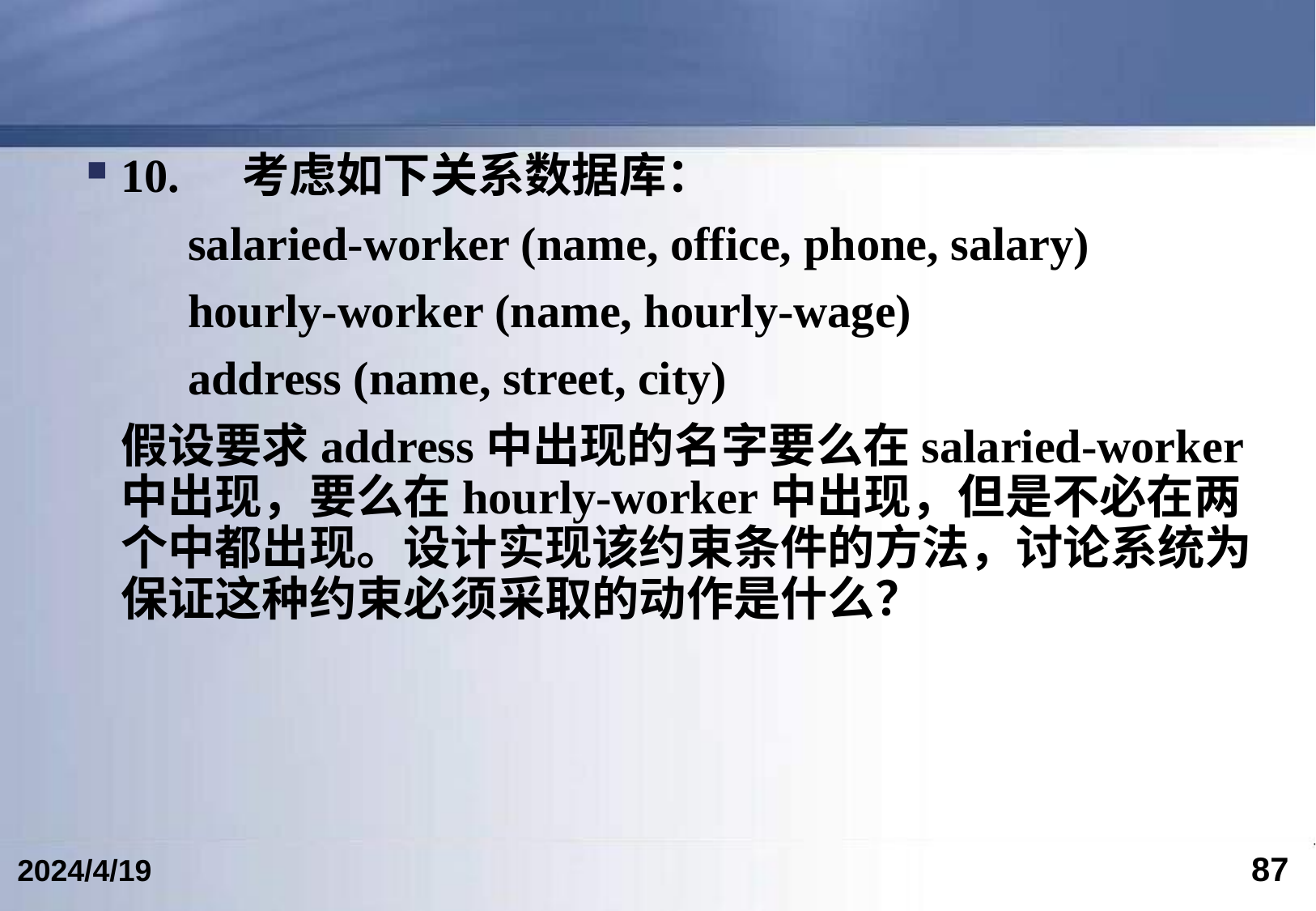

#
10.	考虑如下关系数据库：
salaried-worker (name, office, phone, salary)
hourly-worker (name, hourly-wage)
address (name, street, city)
	假设要求address中出现的名字要么在salaried-worker中出现，要么在hourly-worker中出现，但是不必在两个中都出现。设计实现该约束条件的方法，讨论系统为保证这种约束必须采取的动作是什么？
87
2024/4/19